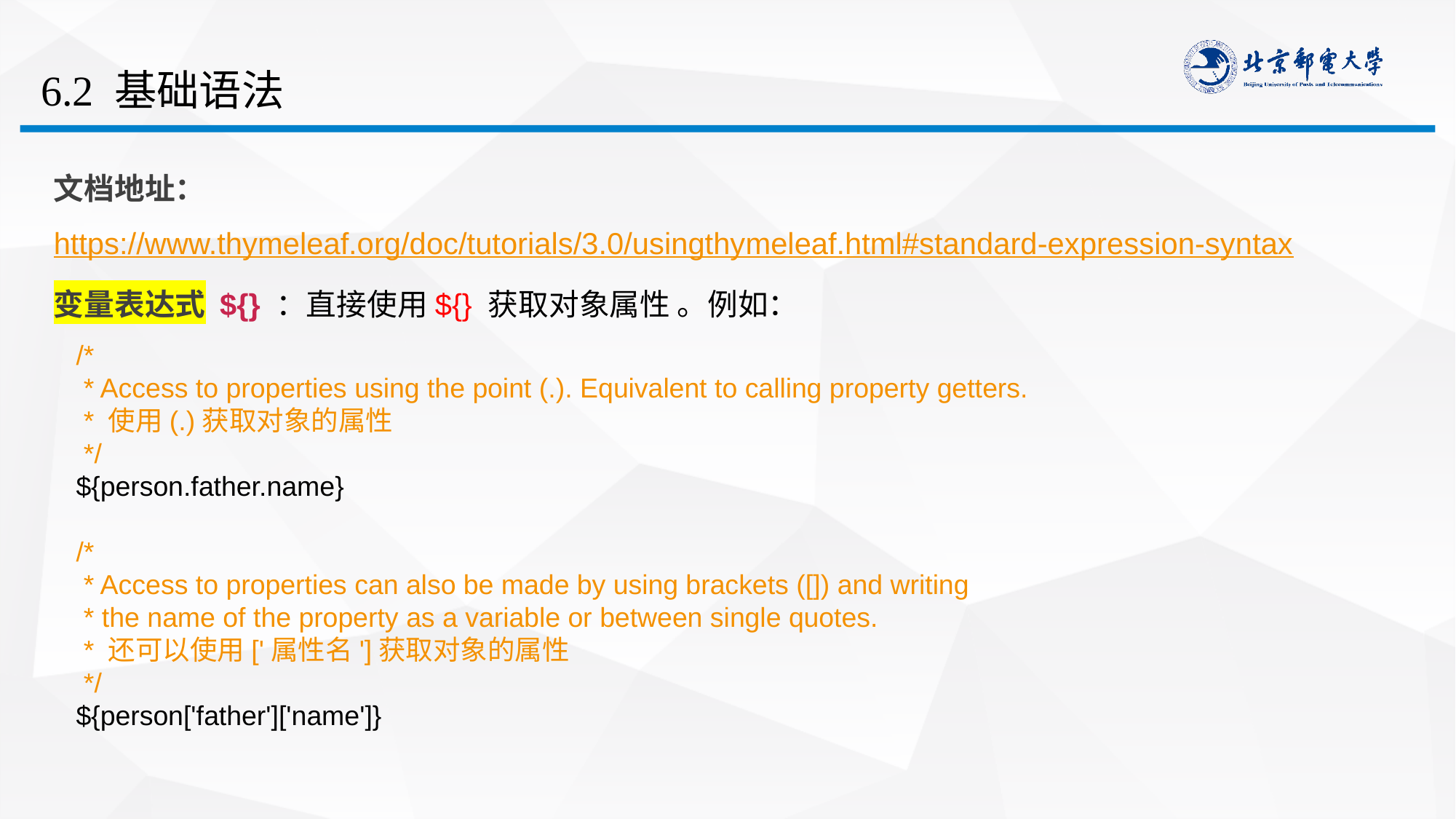

# 6.2 基础语法
文档地址：https://www.thymeleaf.org/doc/tutorials/3.0/usingthymeleaf.html#standard-expression-syntax
变量表达式 ${} ：直接使用${} 获取对象属性 。例如：

/*
 * Access to properties using the point (.). Equivalent to calling property getters.
 * 使用(.)获取对象的属性
 */
${person.father.name}

/*
 * Access to properties can also be made by using brackets ([]) and writing
 * the name of the property as a variable or between single quotes.
 * 还可以使用['属性名']获取对象的属性
 */
${person['father']['name']}